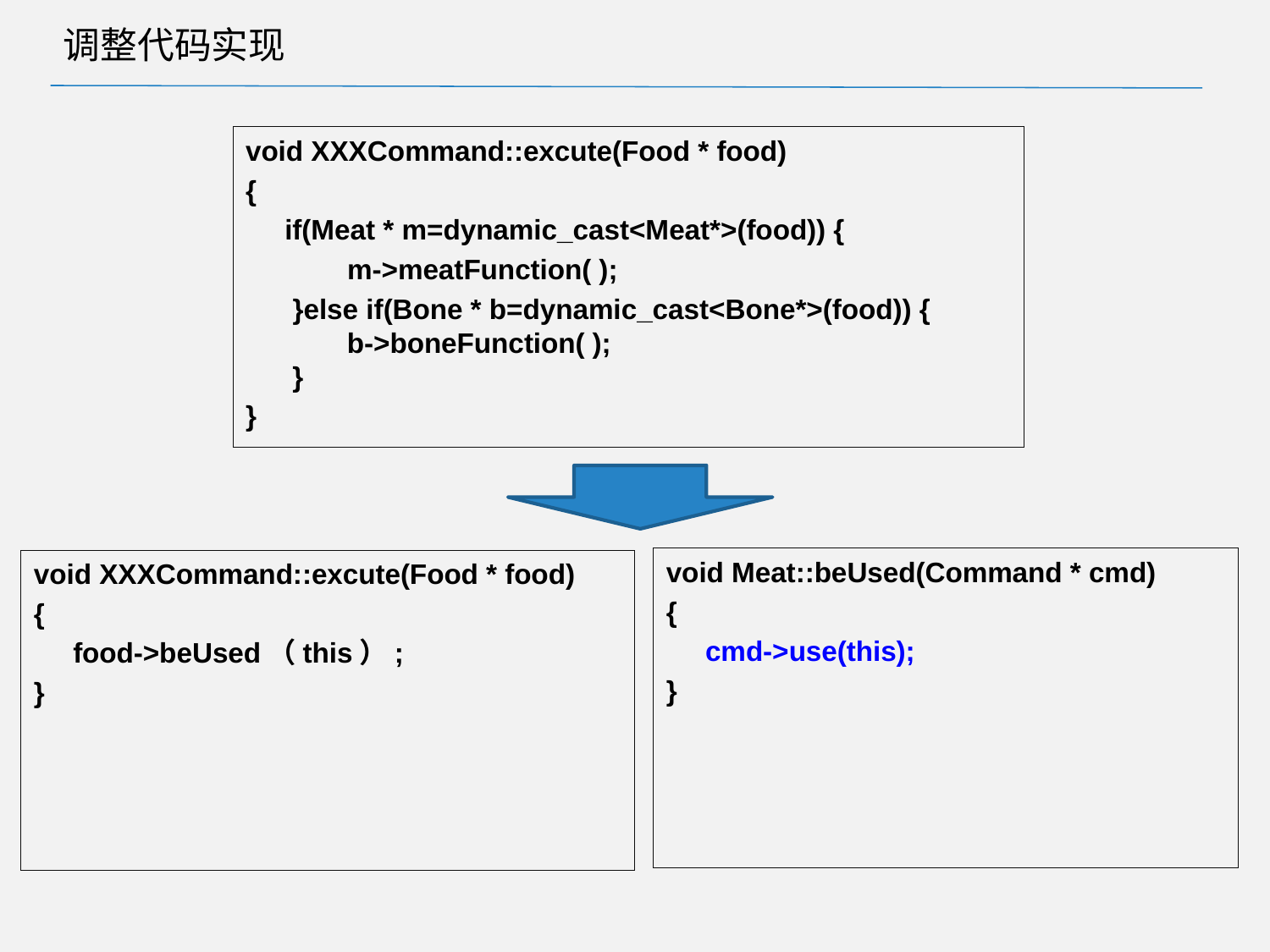

# 调整代码实现
void XXXCommand::excute(Food * food)
{
     if(Meat * m=dynamic_cast<Meat*>(food)) {
             m->meatFunction( );
      }else if(Bone * b=dynamic_cast<Bone*>(food)) {
             b->boneFunction( );
      }
}

void Meat::beUsed(Command * cmd)
{
     cmd->use(this);
}

void XXXCommand::excute(Food * food)
{
     food->beUsed（this）;
}